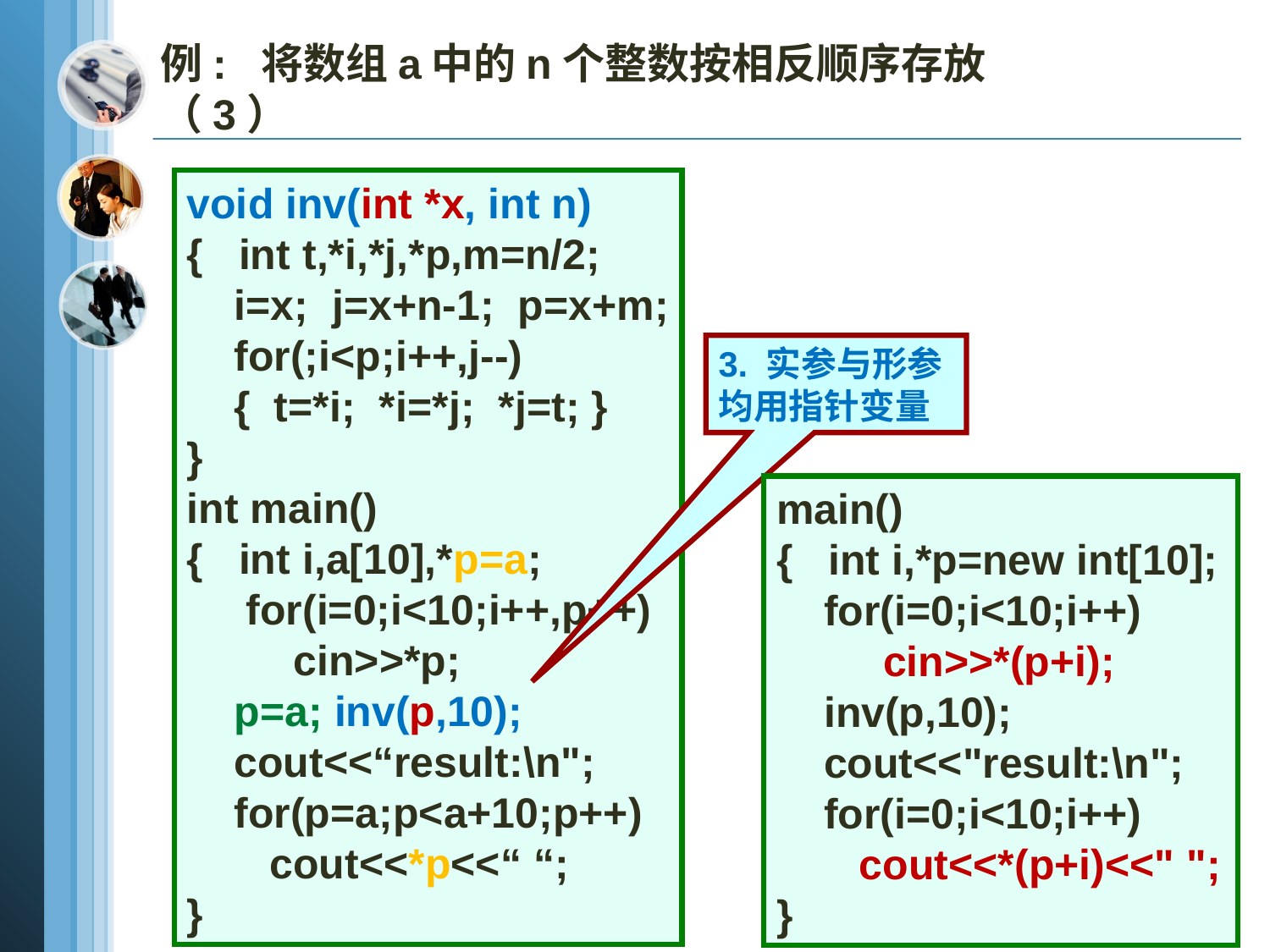

例:  将数组a中的n个整数按相反顺序存放（3）
void inv(int *x, int n)
{   int t,*i,*j,*p,m=n/2;
    i=x;  j=x+n-1;  p=x+m;
    for(;i<p;i++,j--)
    {  t=*i;  *i=*j;  *j=t; }
}
int main()
{   int i,a[10],*p=a;
     for(i=0;i<10;i++,p++)
         cin>>*p;
    p=a; inv(p,10);
    cout<<“result:\n";
    for(p=a;p<a+10;p++)
       cout<<*p<<“ “;
}
3. 实参与形参均用指针变量
main()
{   int i,*p=new int[10];
    for(i=0;i<10;i++)
         cin>>*(p+i);
    inv(p,10);
    cout<<"result:\n";
    for(i=0;i<10;i++)
       cout<<*(p+i)<<" ";
}